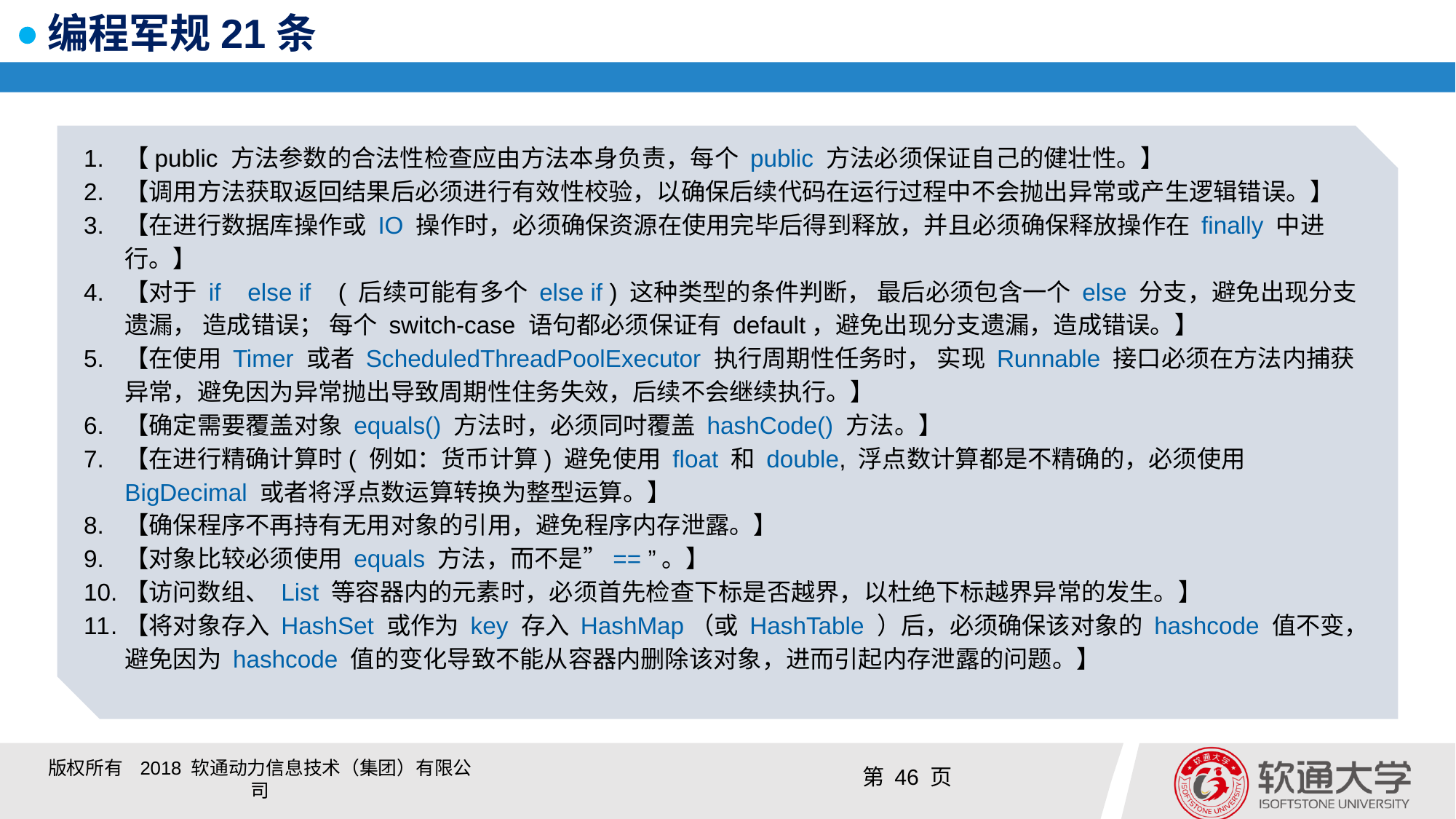

# 编程军规21条
【public 方法参数的合法性检查应由方法本身负责，每个 public 方法必须保证自己的健壮性。】
【调用方法获取返回结果后必须进行有效性校验，以确保后续代码在运行过程中不会抛出异常或产生逻辑错误。】
【在进行数据库操作或 IO 操作时，必须确保资源在使用完毕后得到释放，并且必须确保释放操作在 finally 中进行。】
【对于 if    else if    ( 后续可能有多个 else if ) 这种类型的条件判断， 最后必须包含一个 else 分支，避免出现分支遗漏， 造成错误； 每个 switch-case 语句都必须保证有 default，避免出现分支遗漏，造成错误。】
【在使用 Timer 或者 ScheduledThreadPoolExecutor 执行周期性任务时， 实现 Runnable 接口必须在方法内捕获异常，避免因为异常抛出导致周期性住务失效，后续不会继续执行。】
【确定需要覆盖对象 equals() 方法时，必须同吋覆盖 hashCode() 方法。】
【在进行精确计算时( 例如：货币计算) 避免使用 float 和 double, 浮点数计算都是不精确的，必须使用 BigDecimal 或者将浮点数运算转换为整型运算。】
【确保程序不再持有无用对象的引用，避免程序内存泄露。】
【对象比较必须使用 equals 方法，而不是”== ”。】
【访问数组、 List 等容器内的元素时，必须首先检查下标是否越界，以杜绝下标越界异常的发生。】
【将对象存入 HashSet 或作为 key 存入 HashMap（或 HashTable ）后，必须确保该对象的 hashcode 值不变，避免因为 hashcode 值的变化导致不能从容器内删除该对象，进而引起内存泄露的问题。】